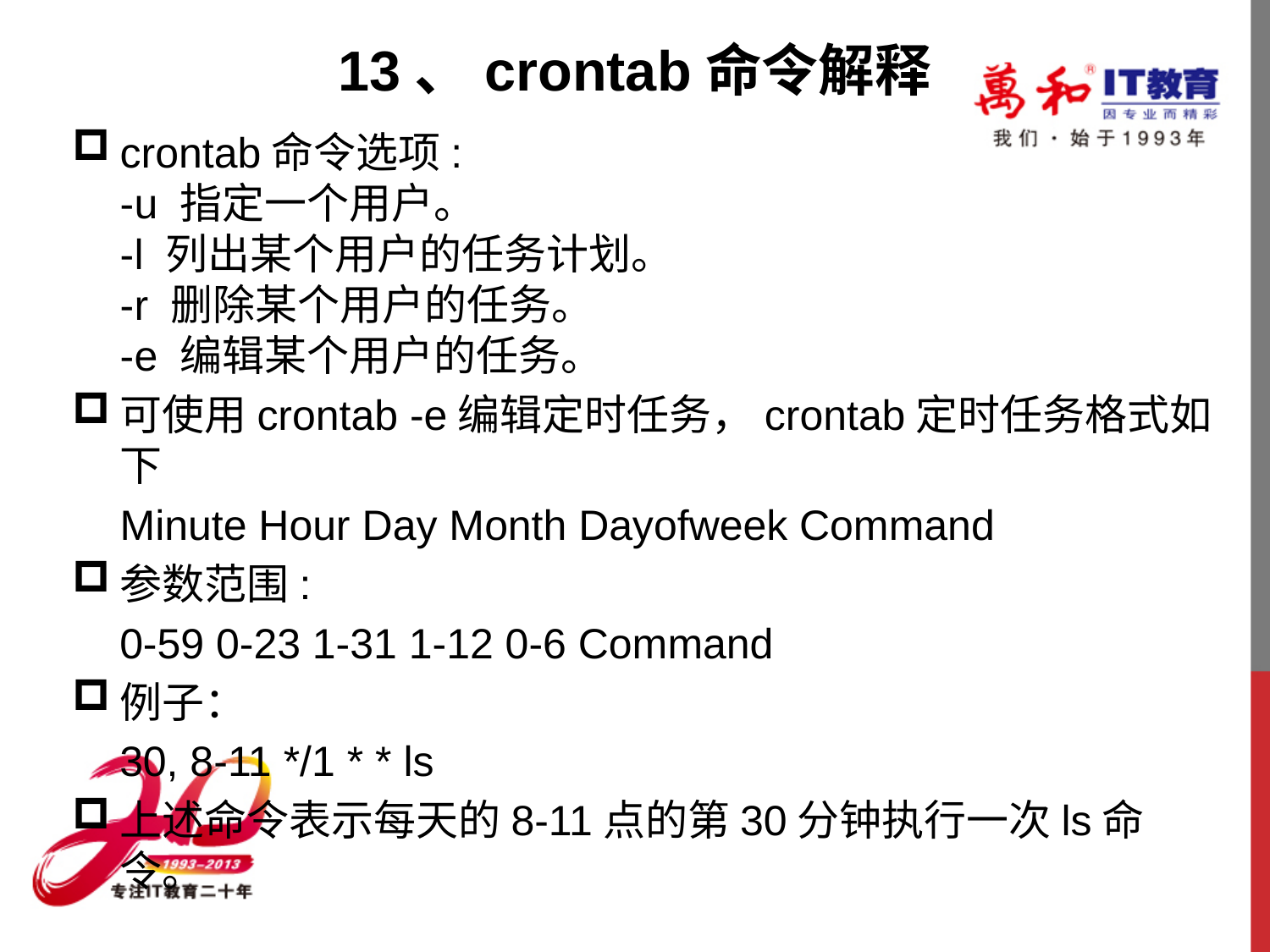

# 13、crontab命令解释
crontab命令选项: 
-u 指定一个用户。
-l 列出某个用户的任务计划。
-r 删除某个用户的任务。
-e 编辑某个用户的任务。
可使用crontab -e编辑定时任务，crontab定时任务格式如下
	Minute Hour Day Month Dayofweek Command
参数范围:
    0-59 0-23 1-31 1-12 0-6 Command
例子：
    30, 8-11 */1 * * ls
上述命令表示每天的8-11点的第30分钟执行一次ls命令。